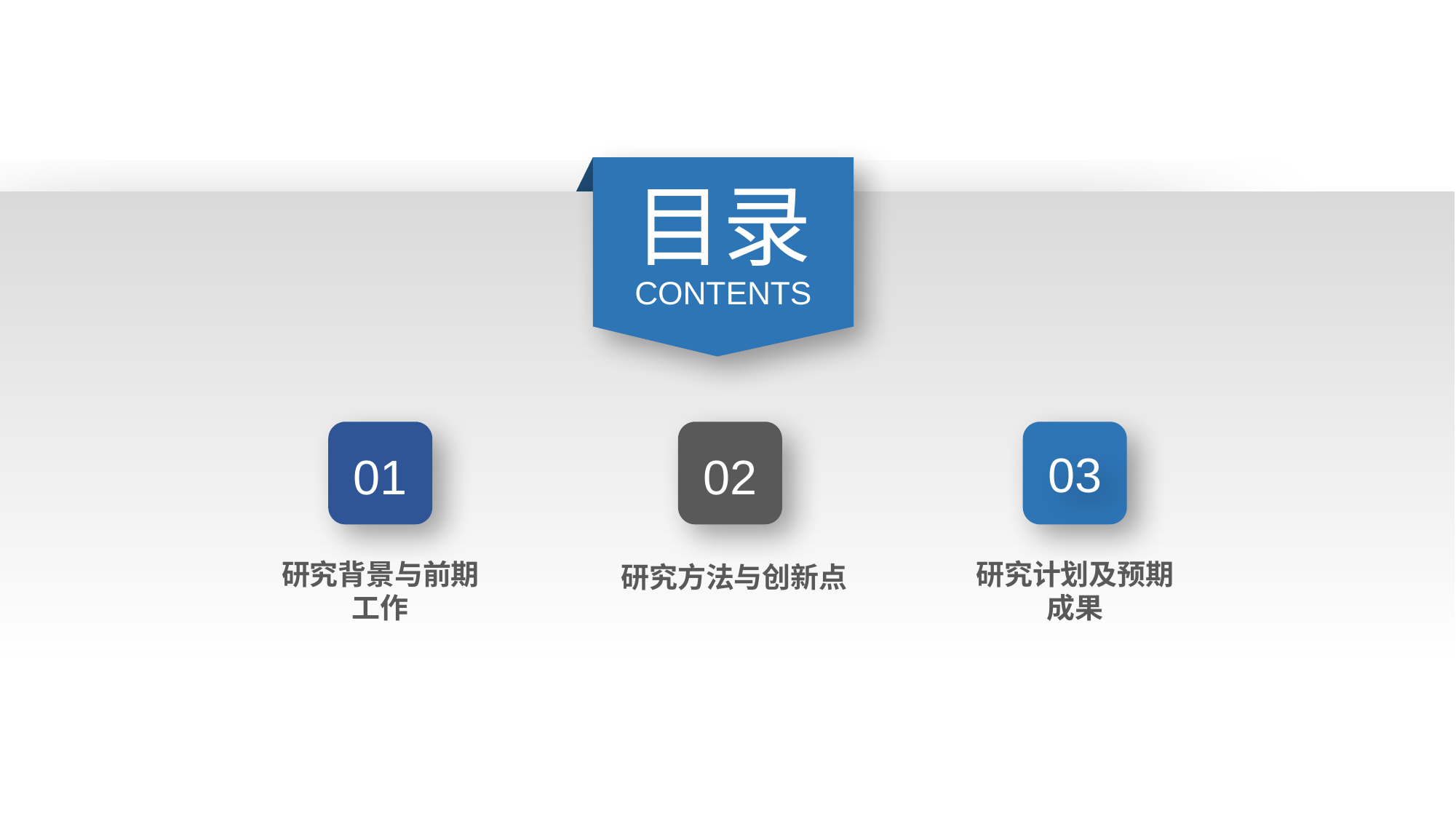

目录

CONTENTS

03

02

01
研究背景与前期工作
研究计划及预期成果
研究方法与创新点